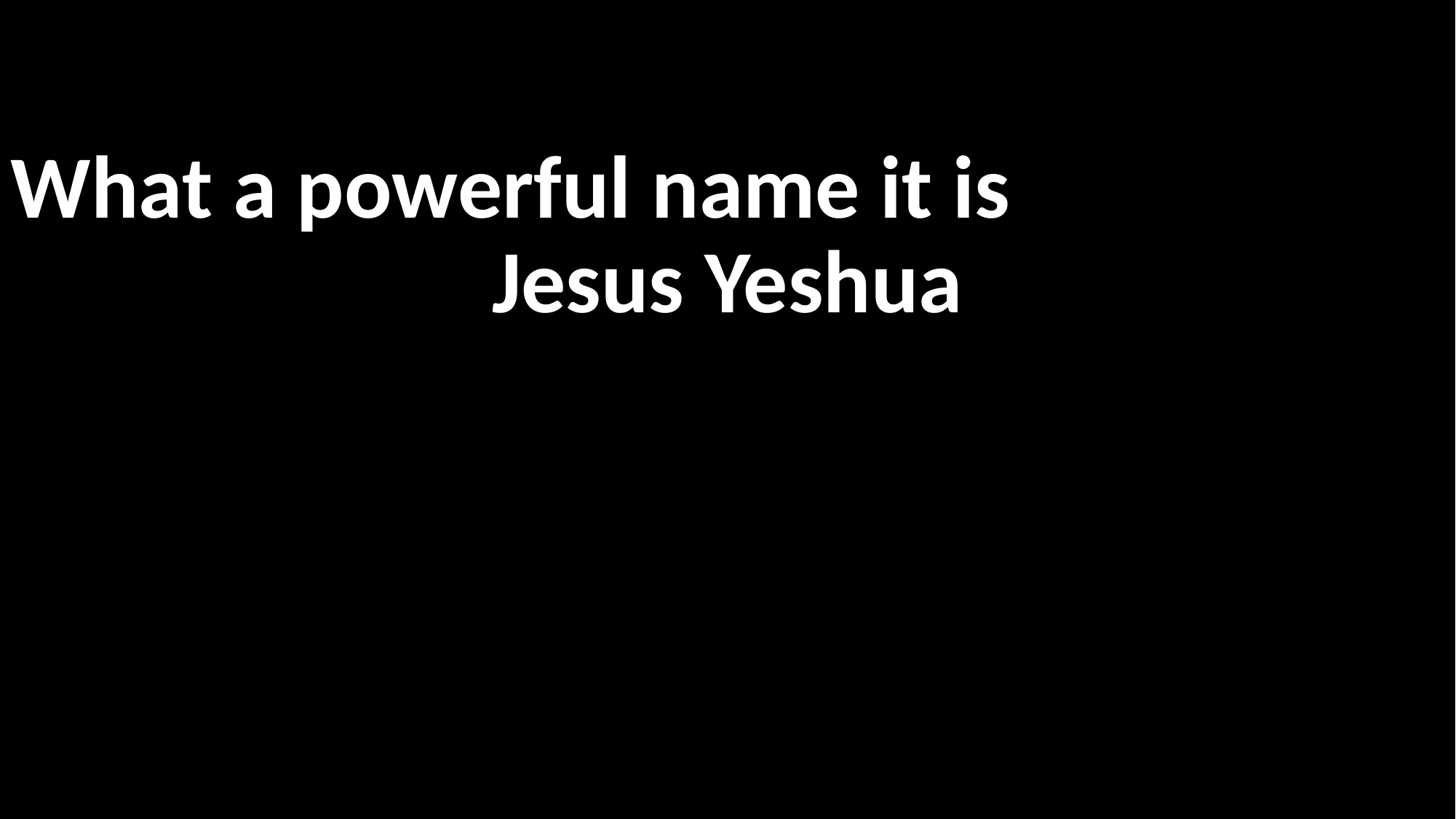

# 아름다운 주의 이름
예수 예슈아
What a powerful name it is
Jesus Yeshua